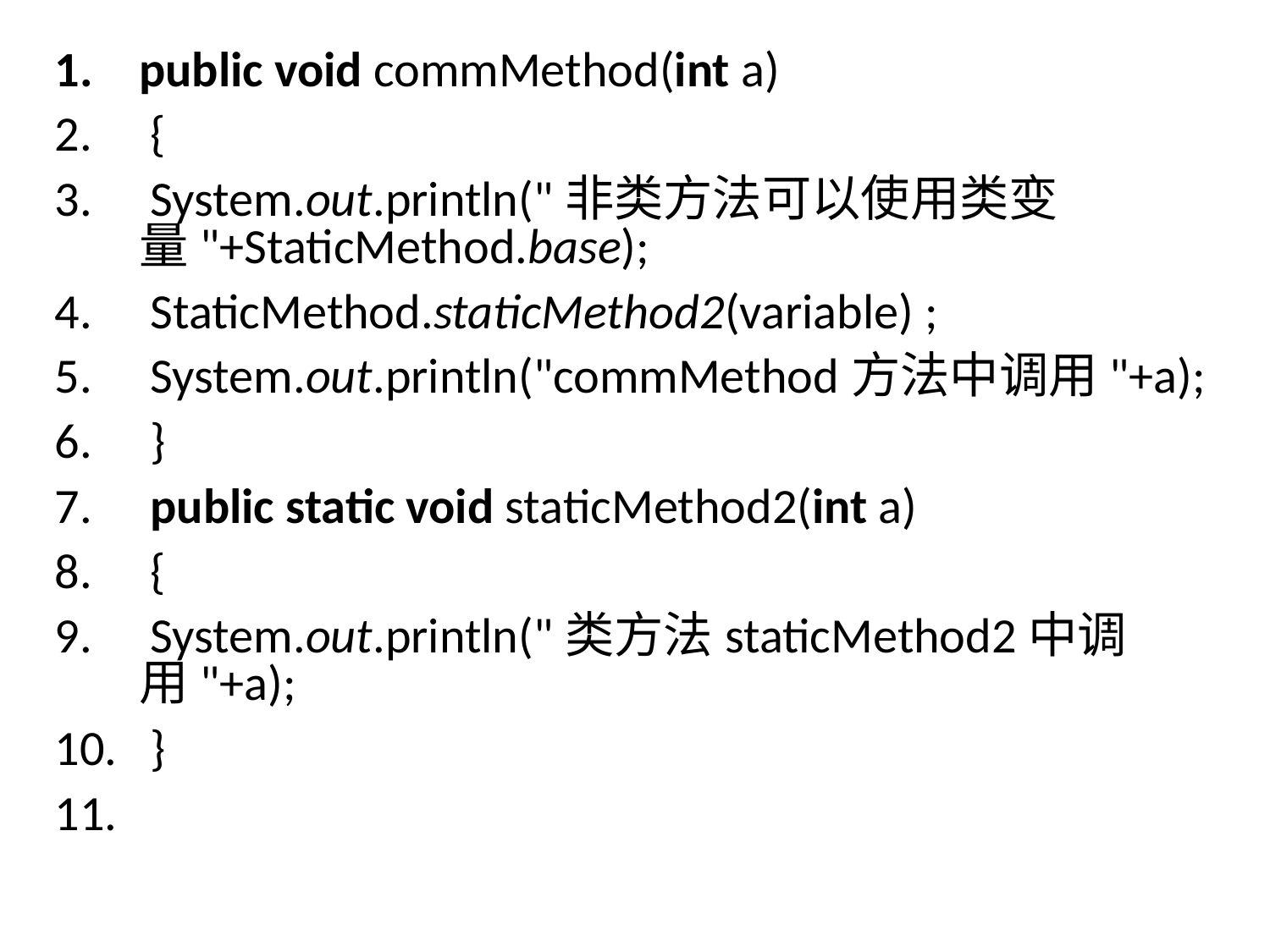

public void commMethod(int a)
 {
 System.out.println("非类方法可以使用类变量"+StaticMethod.base);
 StaticMethod.staticMethod2(variable) ;
 System.out.println("commMethod方法中调用"+a);
 }
 public static void staticMethod2(int a)
 {
 System.out.println("类方法staticMethod2中调用"+a);
 }